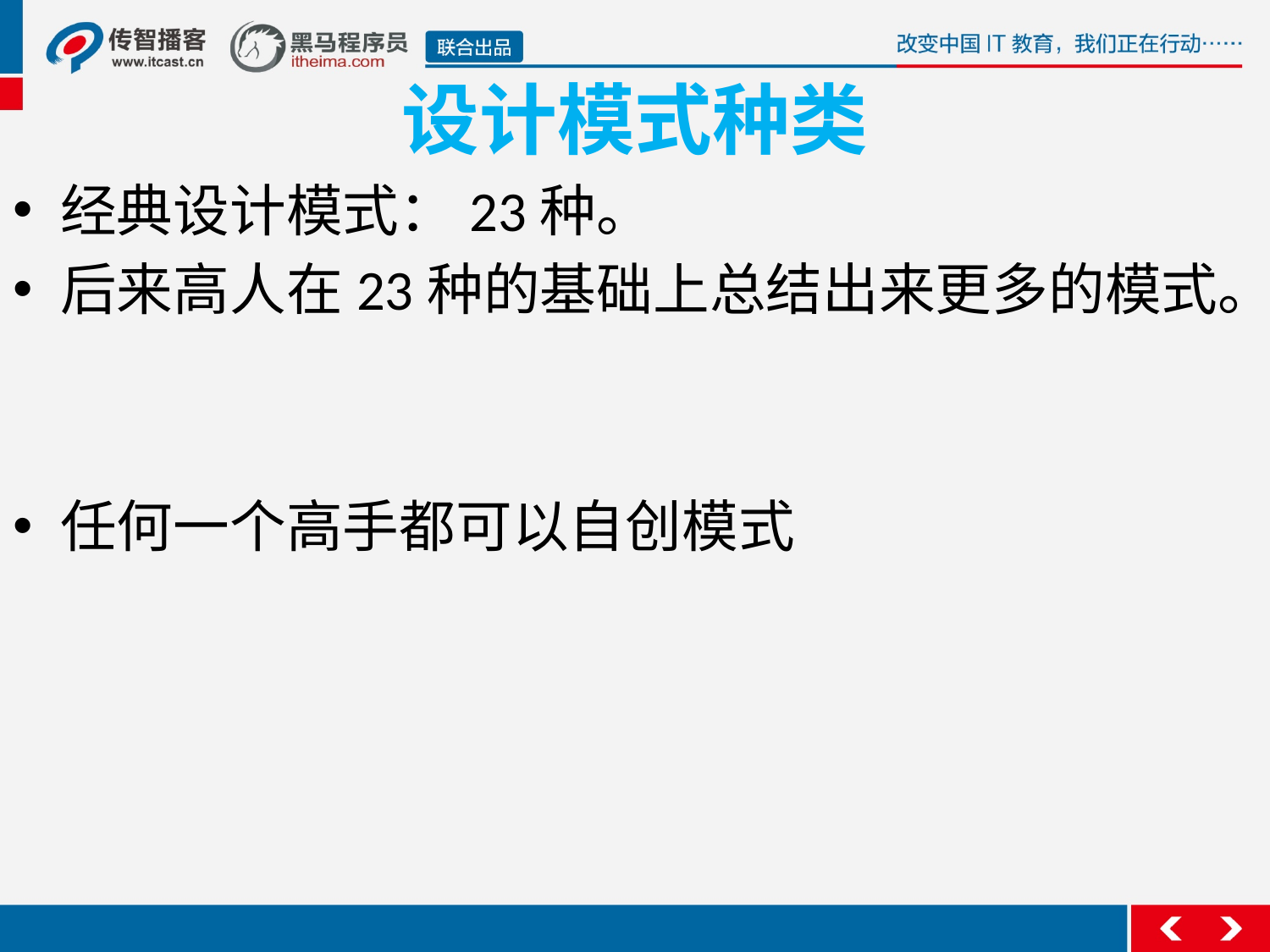

# 设计模式种类
经典设计模式：23种。
后来高人在23种的基础上总结出来更多的模式。

任何一个高手都可以自创模式